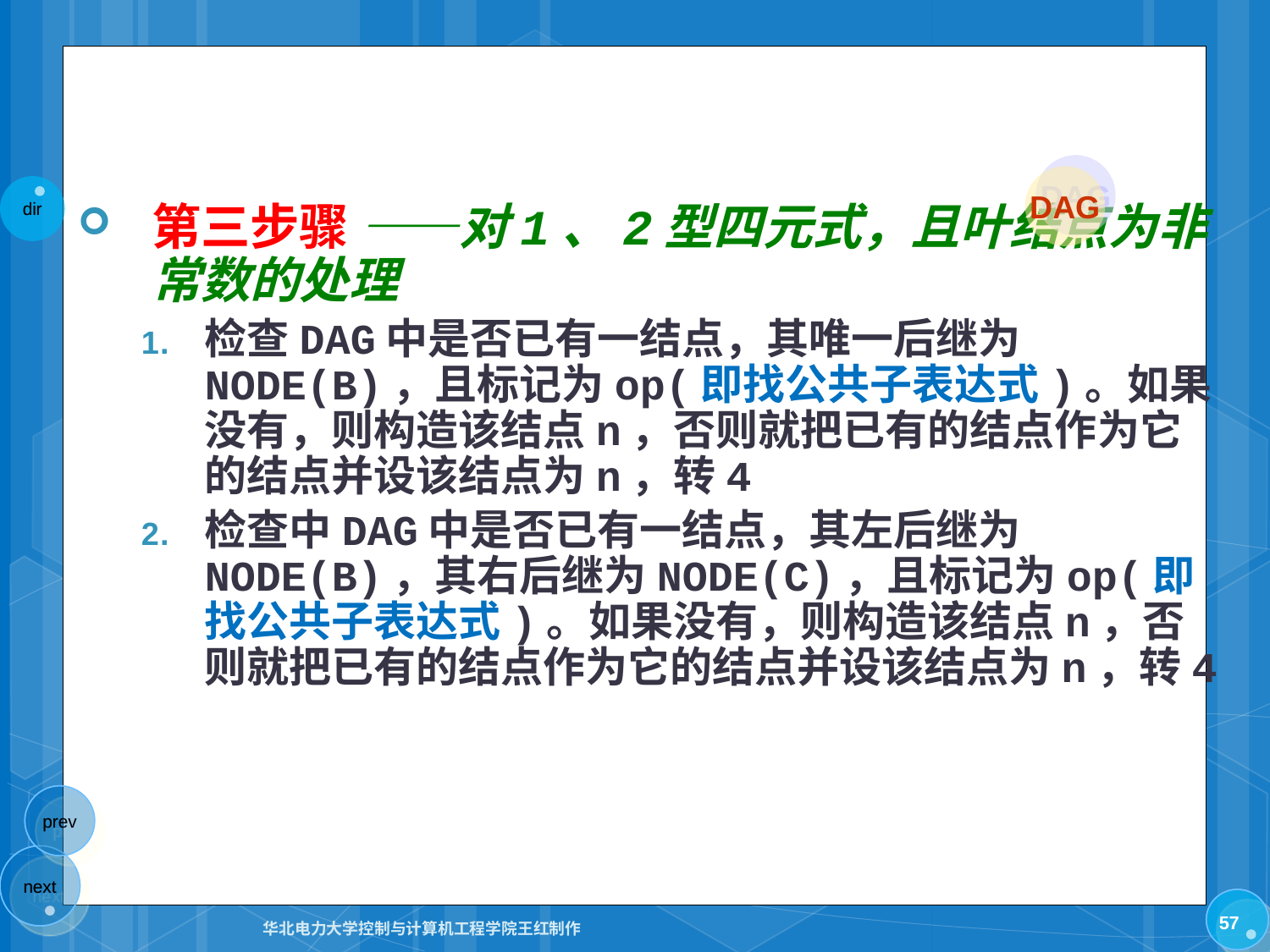

DAG
第三步骤 ——对1、2型四元式，且叶结点为非常数的处理
检查DAG中是否已有一结点，其唯一后继为NODE(B)，且标记为op(即找公共子表达式)。如果没有，则构造该结点n，否则就把已有的结点作为它的结点并设该结点为n，转4
检查中DAG中是否已有一结点，其左后继为NODE(B)，其右后继为NODE(C)，且标记为op(即找公共子表达式)。如果没有，则构造该结点n，否则就把已有的结点作为它的结点并设该结点为n，转4
57
华北电力大学控制与计算机工程学院王红制作